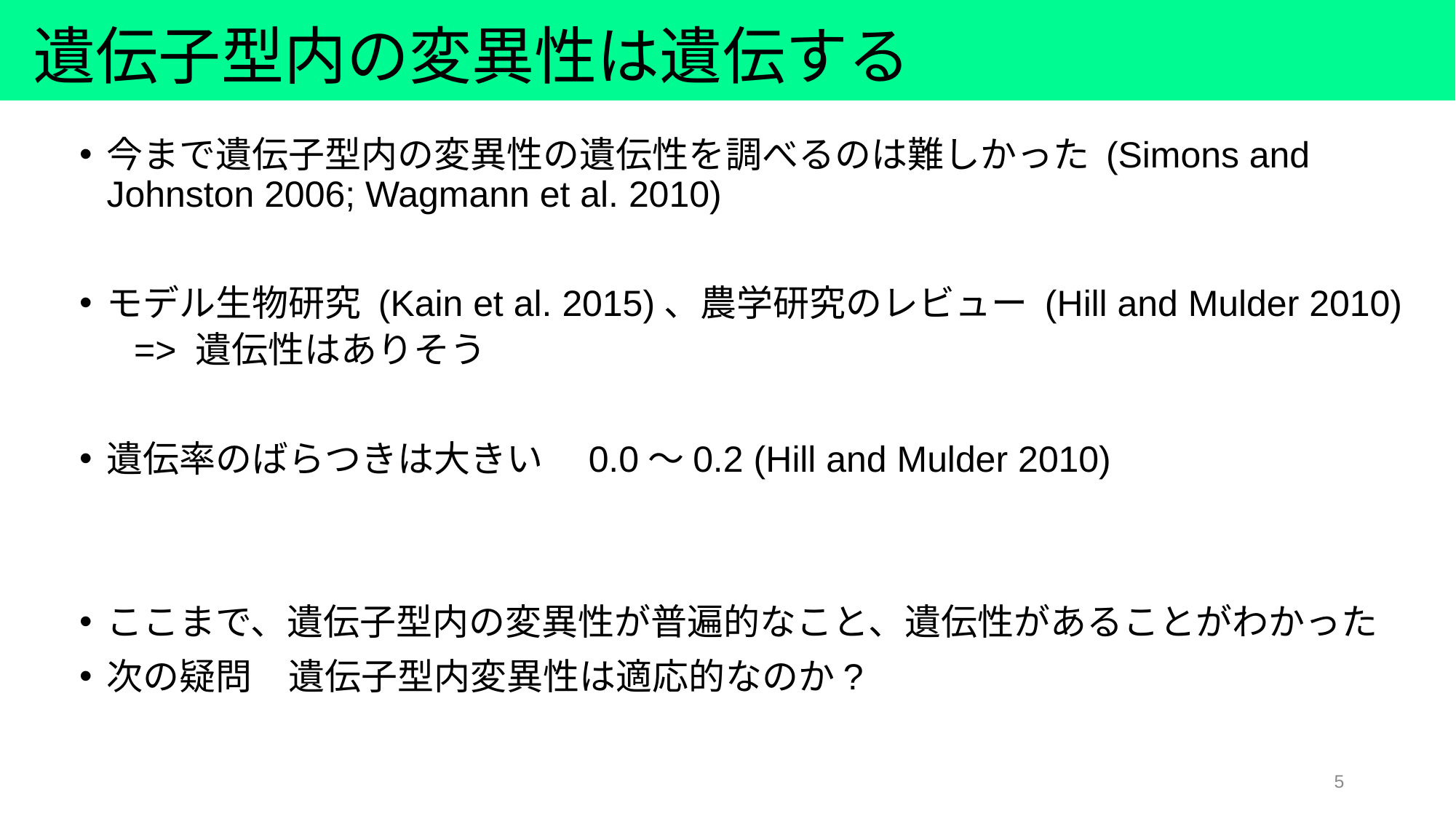

# 遺伝子型内の変異性は遺伝する
今まで遺伝子型内の変異性の遺伝性を調べるのは難しかった (Simons and Johnston 2006; Wagmann et al. 2010)

モデル生物研究 (Kain et al. 2015)、農学研究のレビュー (Hill and Mulder 2010)
=> 遺伝性はありそう

遺伝率のばらつきは大きい　0.0〜0.2 (Hill and Mulder 2010)

ここまで、遺伝子型内の変異性が普遍的なこと、遺伝性があることがわかった
次の疑問　遺伝子型内変異性は適応的なのか?
5